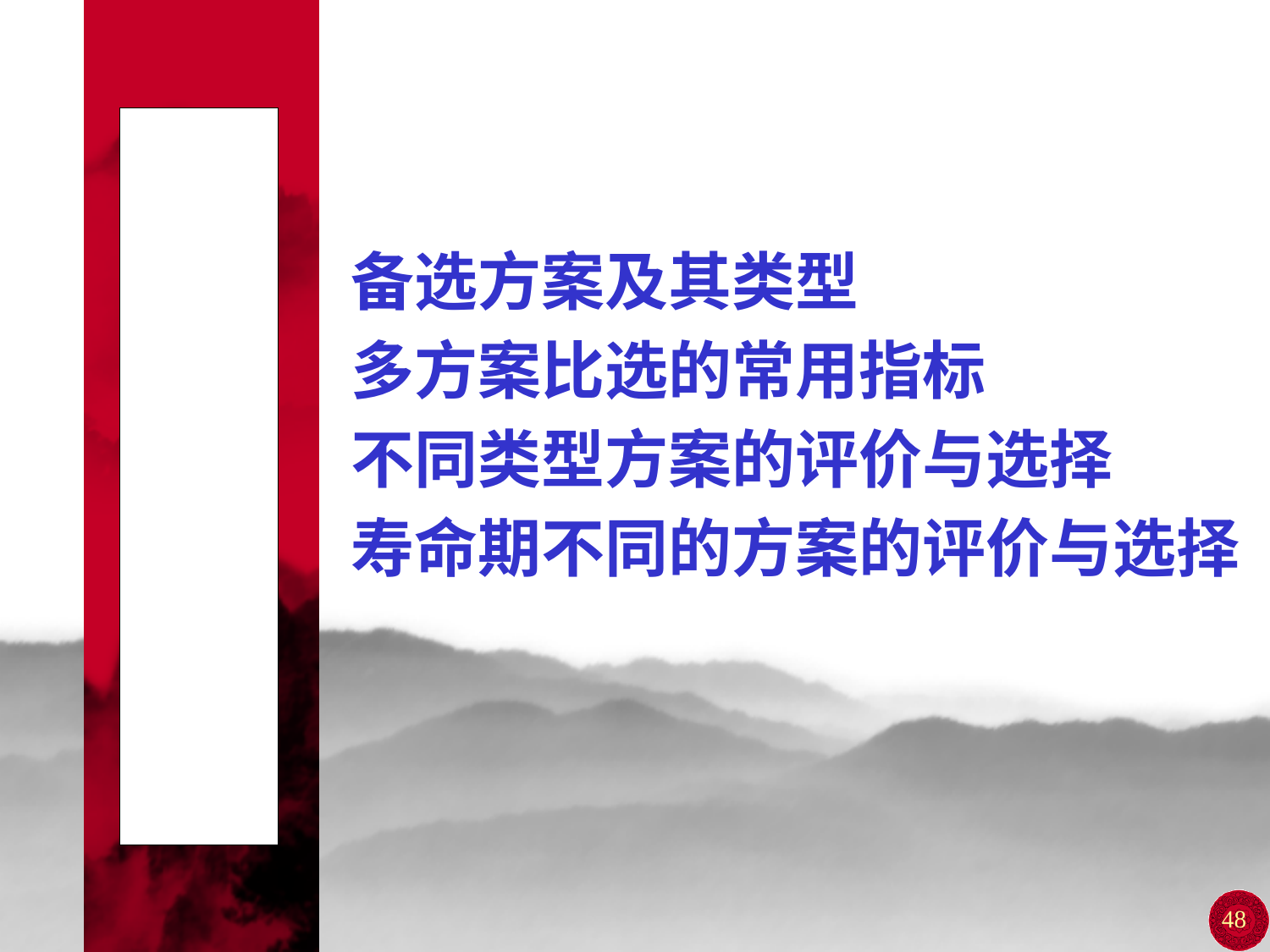

# 主  要  内  容

备选方案及其类型
多方案比选的常用指标
不同类型方案的评价与选择
寿命期不同的方案的评价与选择
48